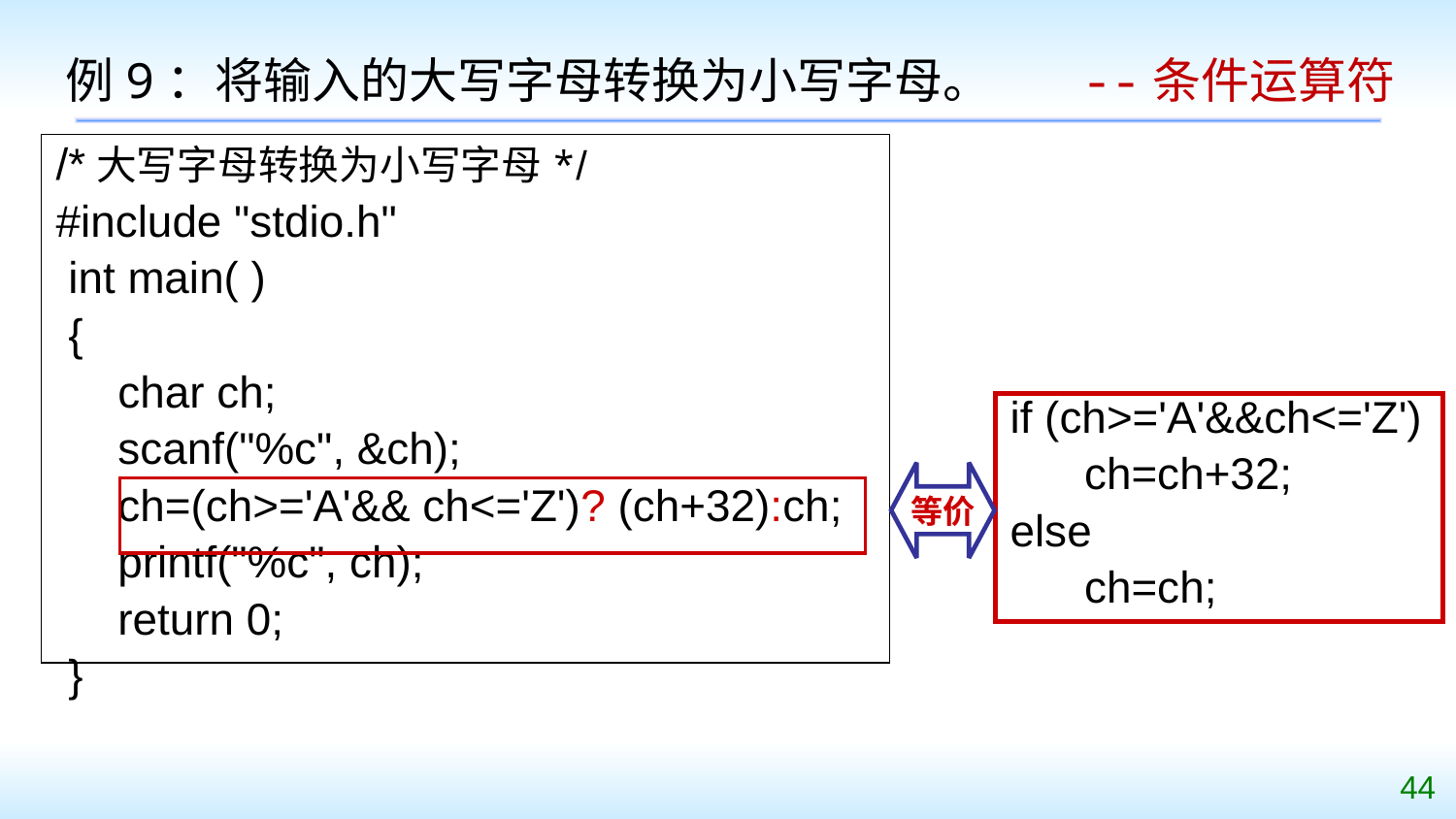

例9：将输入的大写字母转换为小写字母。
--条件运算符
/*大写字母转换为小写字母*/
#include "stdio.h"
 int main( )
 {
     char ch;
     scanf("%c", &ch);
     ch=(ch>='A'&& ch<='Z')? (ch+32):ch;
     printf("%c", ch);
     return 0;
 }

if (ch>='A'&&ch<='Z')
      ch=ch+32;
else
      ch=ch;
等价

44